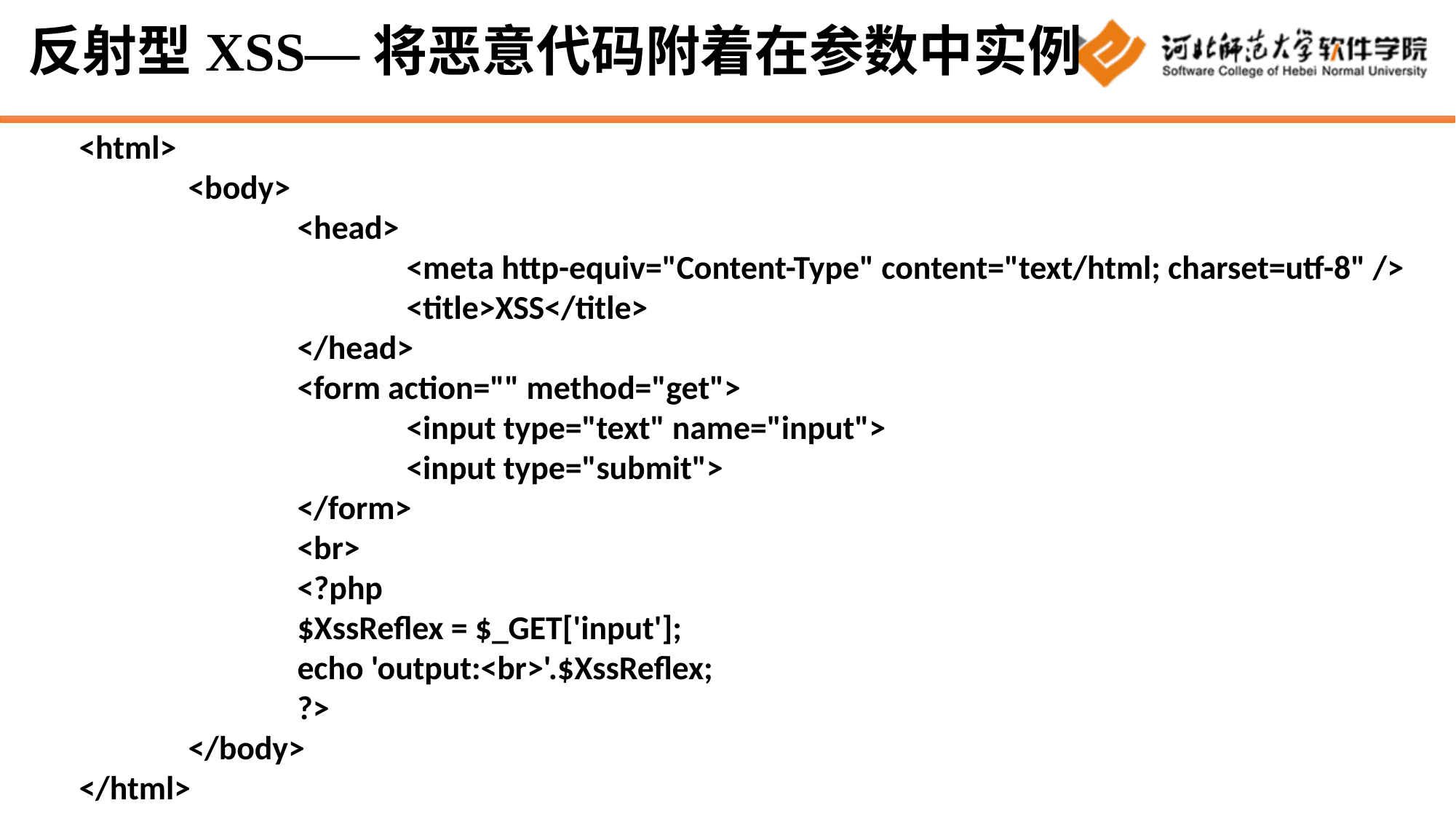

# 反射型XSS—将恶意代码附着在参数中实例
<html>
	<body>
		<head>
			<meta http-equiv="Content-Type" content="text/html; charset=utf-8" />
			<title>XSS</title>
		</head>
		<form action="" method="get">
			<input type="text" name="input">
			<input type="submit">
		</form>
		<br>
		<?php
		$XssReflex = $_GET['input'];
		echo 'output:<br>'.$XssReflex;
		?>
	</body>
</html>